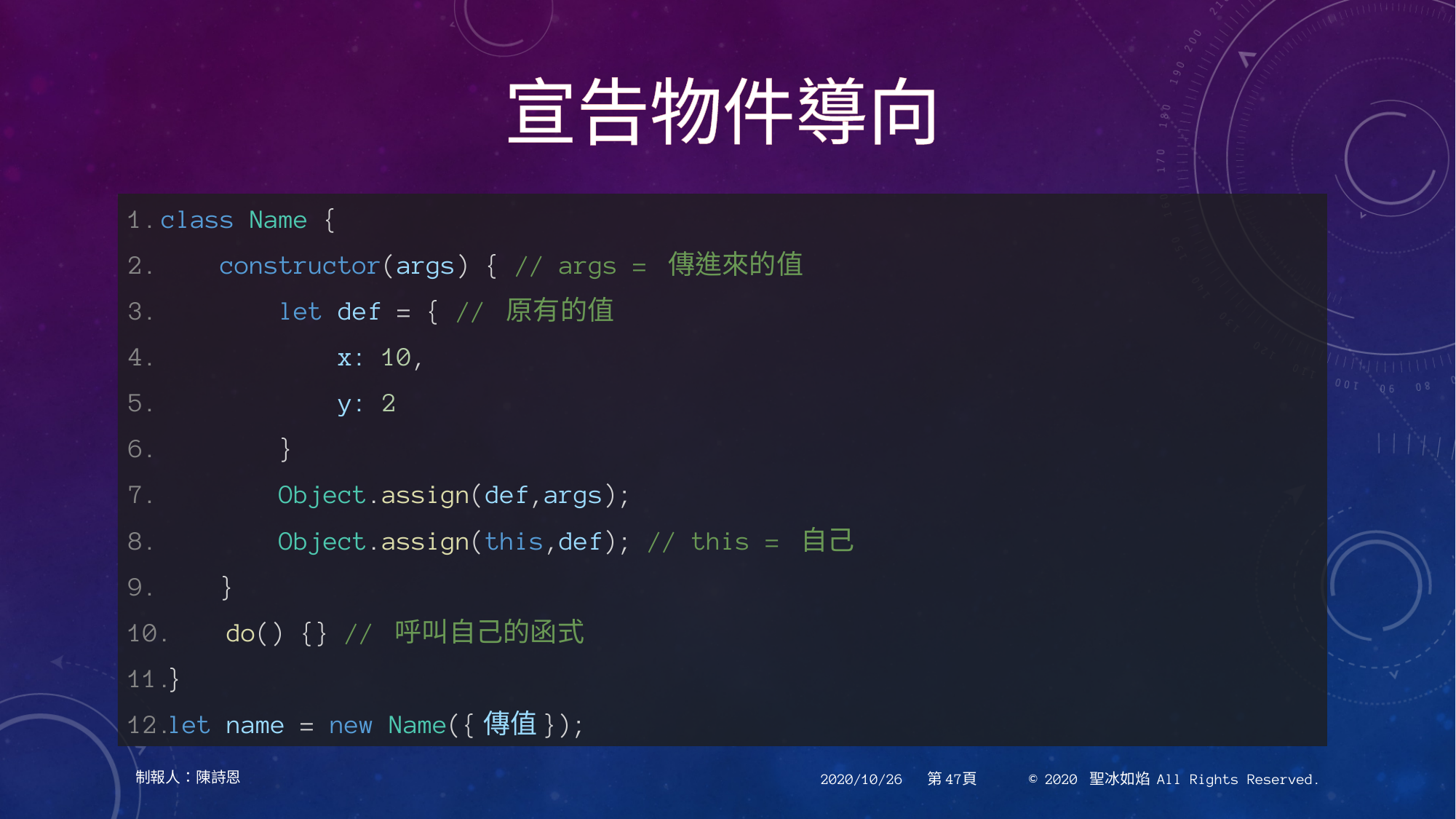

# 宣告物件導向
class Name {
    constructor(args) { // args = 傳進來的值
        let def = { // 原有的值
            x: 10,
            y: 2
        }
        Object.assign(def,args);
        Object.assign(this,def); // this = 自己
    }
    do() {} // 呼叫自己的函式
}
let name = new Name({傳值});
第47頁
制報人：陳詩恩
2020/10/26